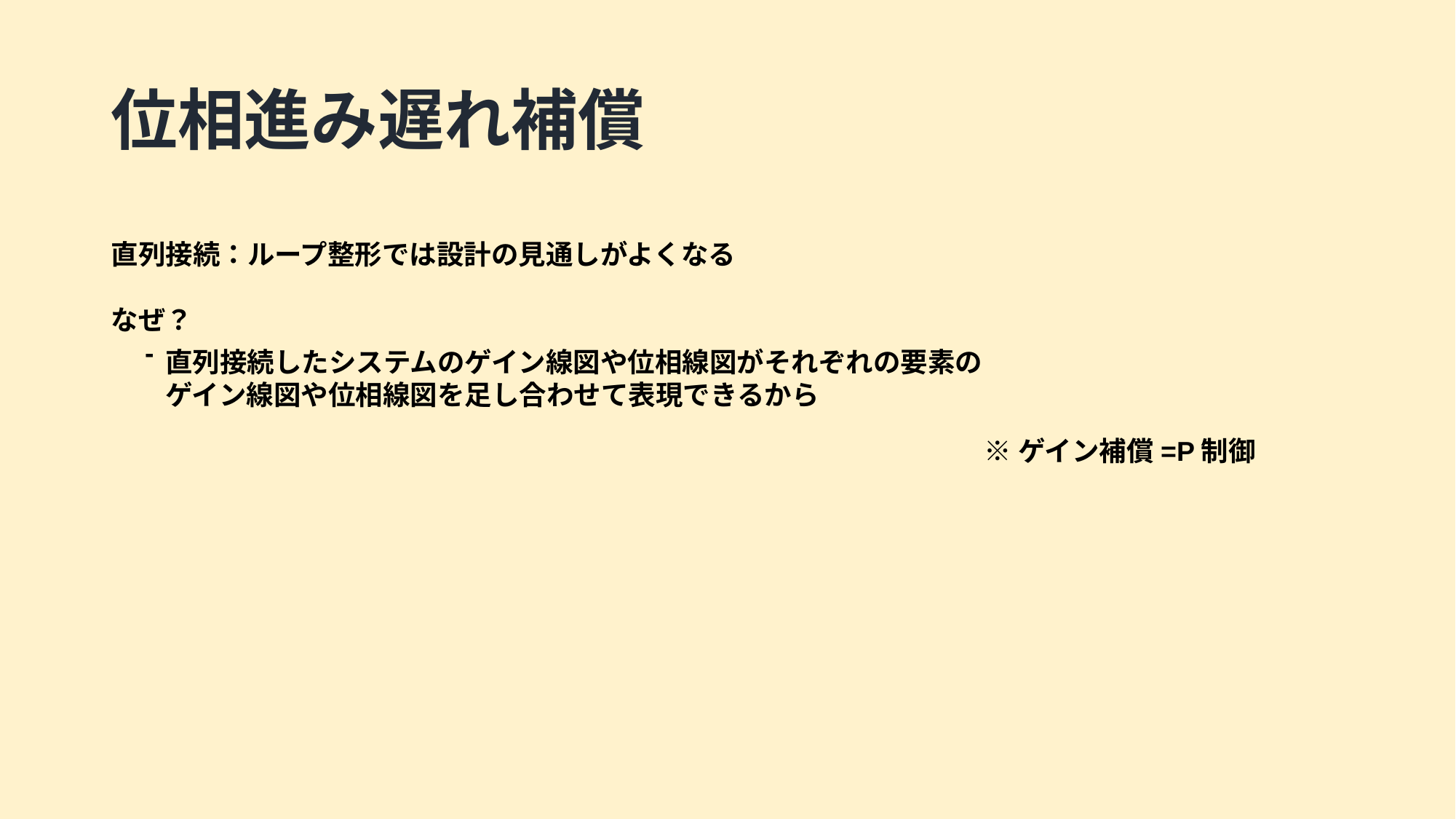

# 位相進み遅れ補償
直列接続：ループ整形では設計の見通しがよくなる

なぜ？
　-

								※ゲイン補償=P制御
直列接続したシステムのゲイン線図や位相線図がそれぞれの要素のゲイン線図や位相線図を足し合わせて表現できるから